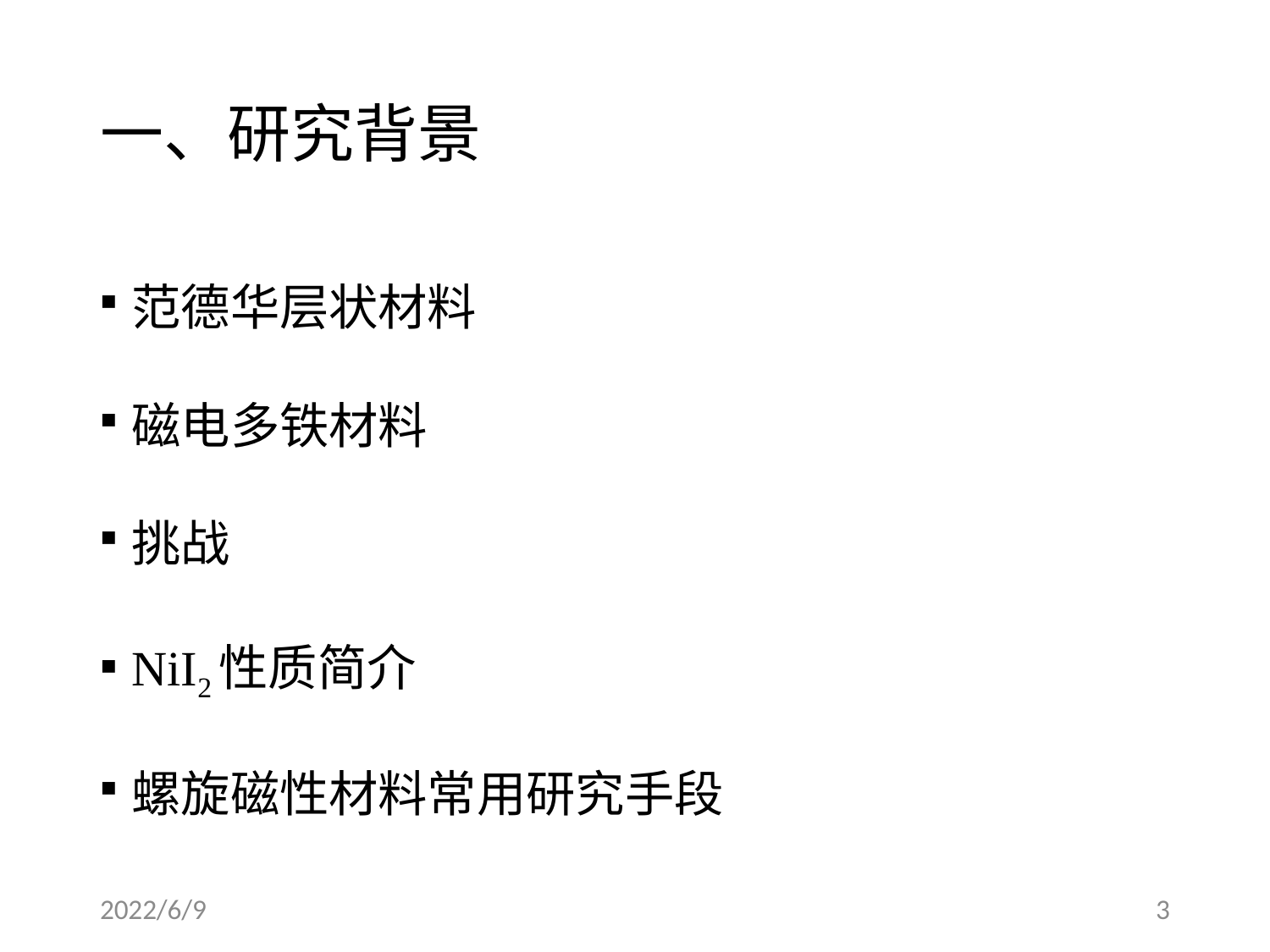

# 一、研究背景
范德华层状材料
磁电多铁材料
挑战
NiI2性质简介
螺旋磁性材料常用研究手段

2022/6/9
3